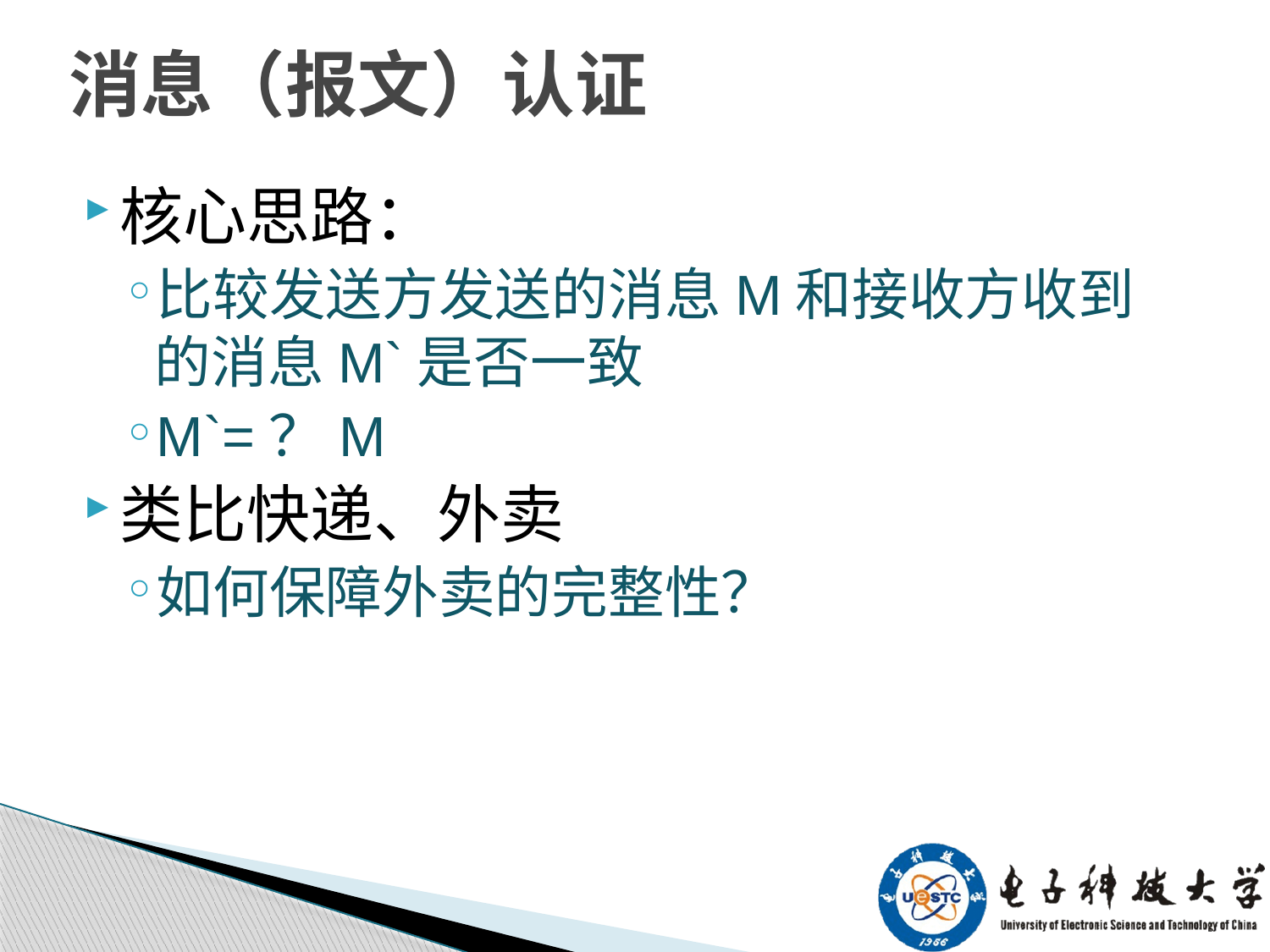

# 消息（报文）认证
核心思路：
比较发送方发送的消息M和接收方收到的消息M`是否一致
M`=？M
类比快递、外卖
如何保障外卖的完整性？